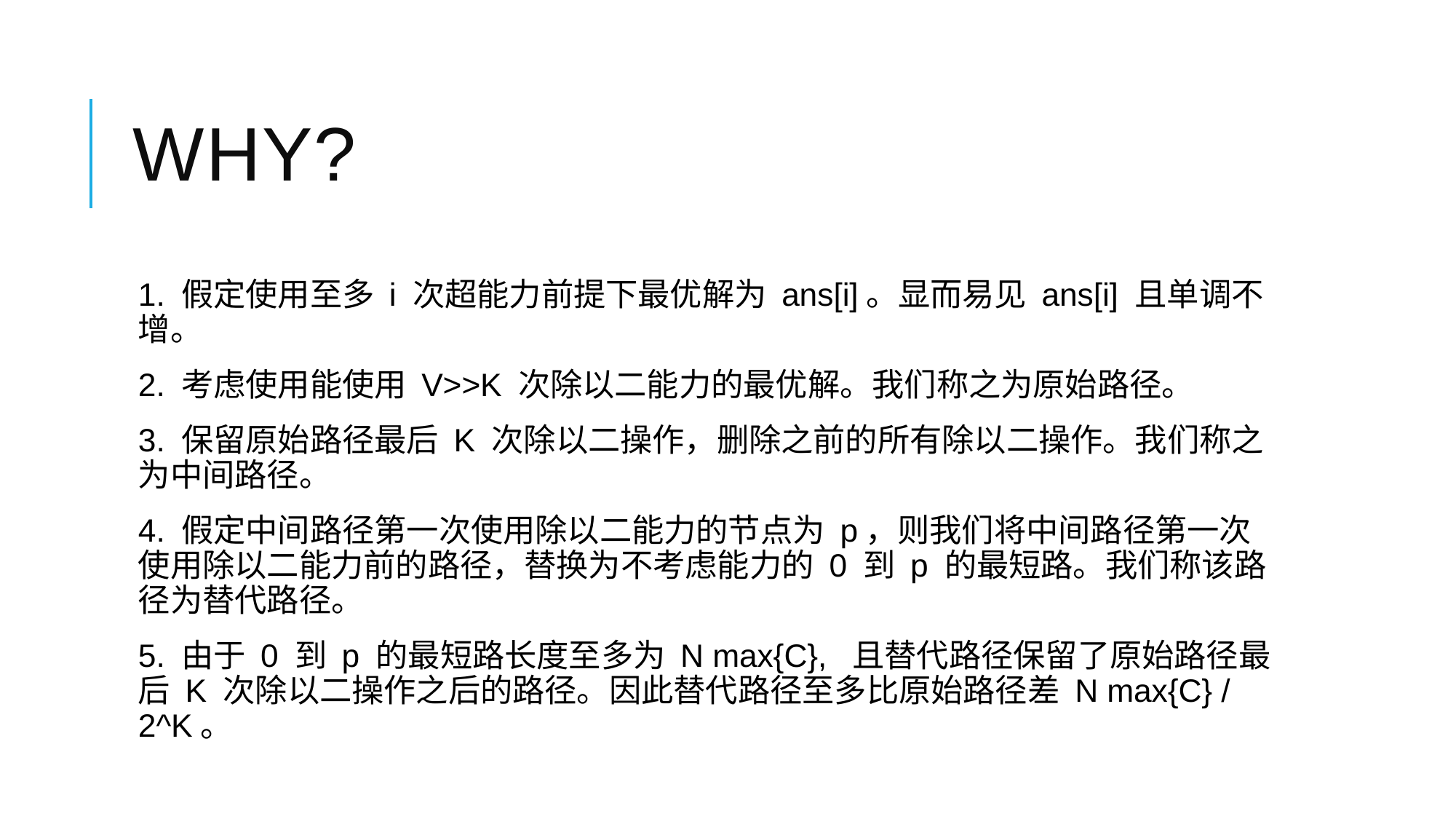

# Why?
1. 假定使用至多 i 次超能力前提下最优解为 ans[i]。显而易见 ans[i] 且单调不增。
2. 考虑使用能使用 V>>K 次除以二能力的最优解。我们称之为原始路径。
3. 保留原始路径最后 K 次除以二操作，删除之前的所有除以二操作。我们称之为中间路径。
4. 假定中间路径第一次使用除以二能力的节点为 p，则我们将中间路径第一次使用除以二能力前的路径，替换为不考虑能力的 0 到 p 的最短路。我们称该路径为替代路径。
5. 由于 0 到 p 的最短路长度至多为 N max{C},  且替代路径保留了原始路径最后 K 次除以二操作之后的路径。因此替代路径至多比原始路径差 N max{C} / 2^K。